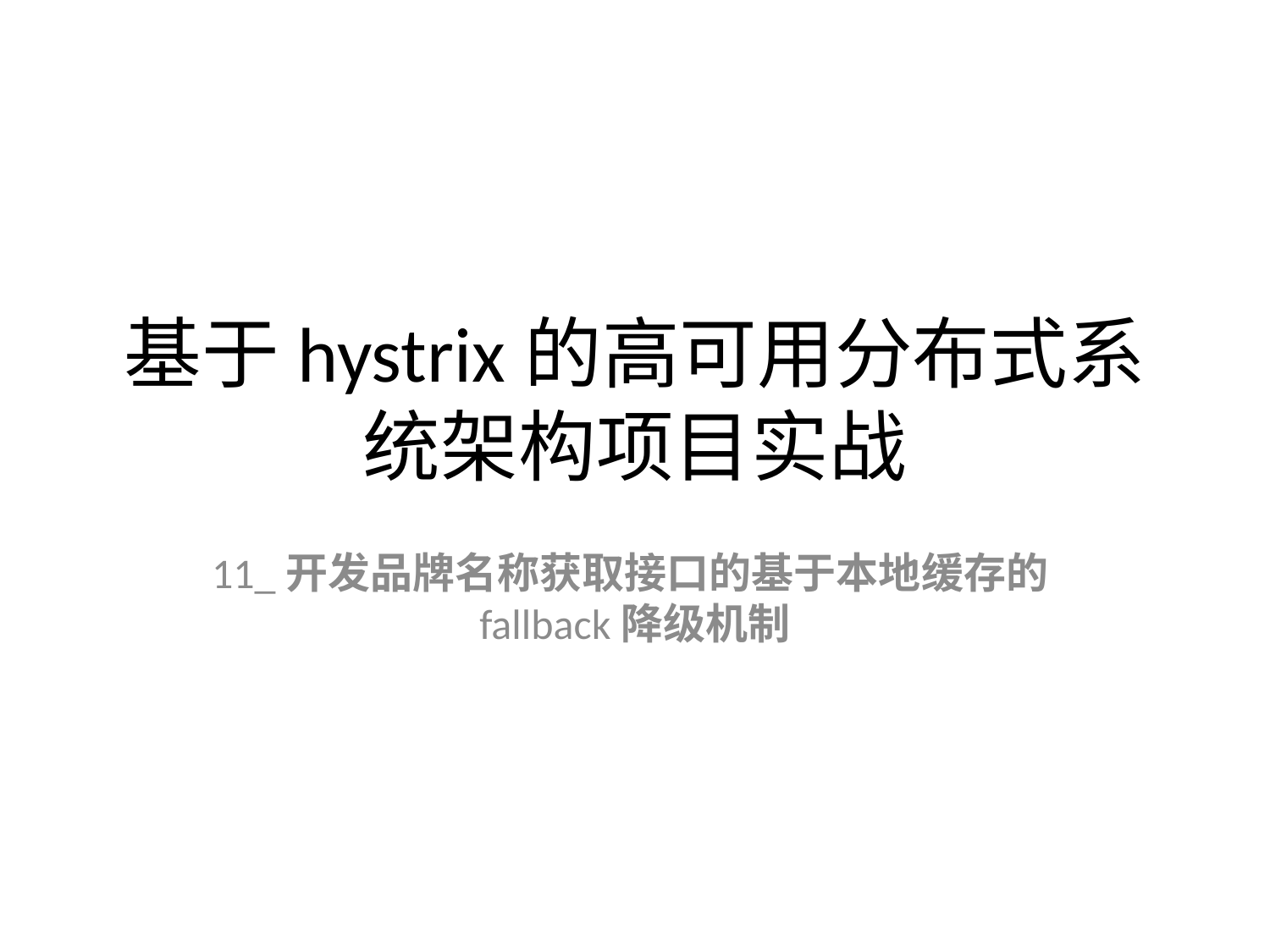

# 基于hystrix的高可用分布式系统架构项目实战
11_开发品牌名称获取接口的基于本地缓存的fallback降级机制